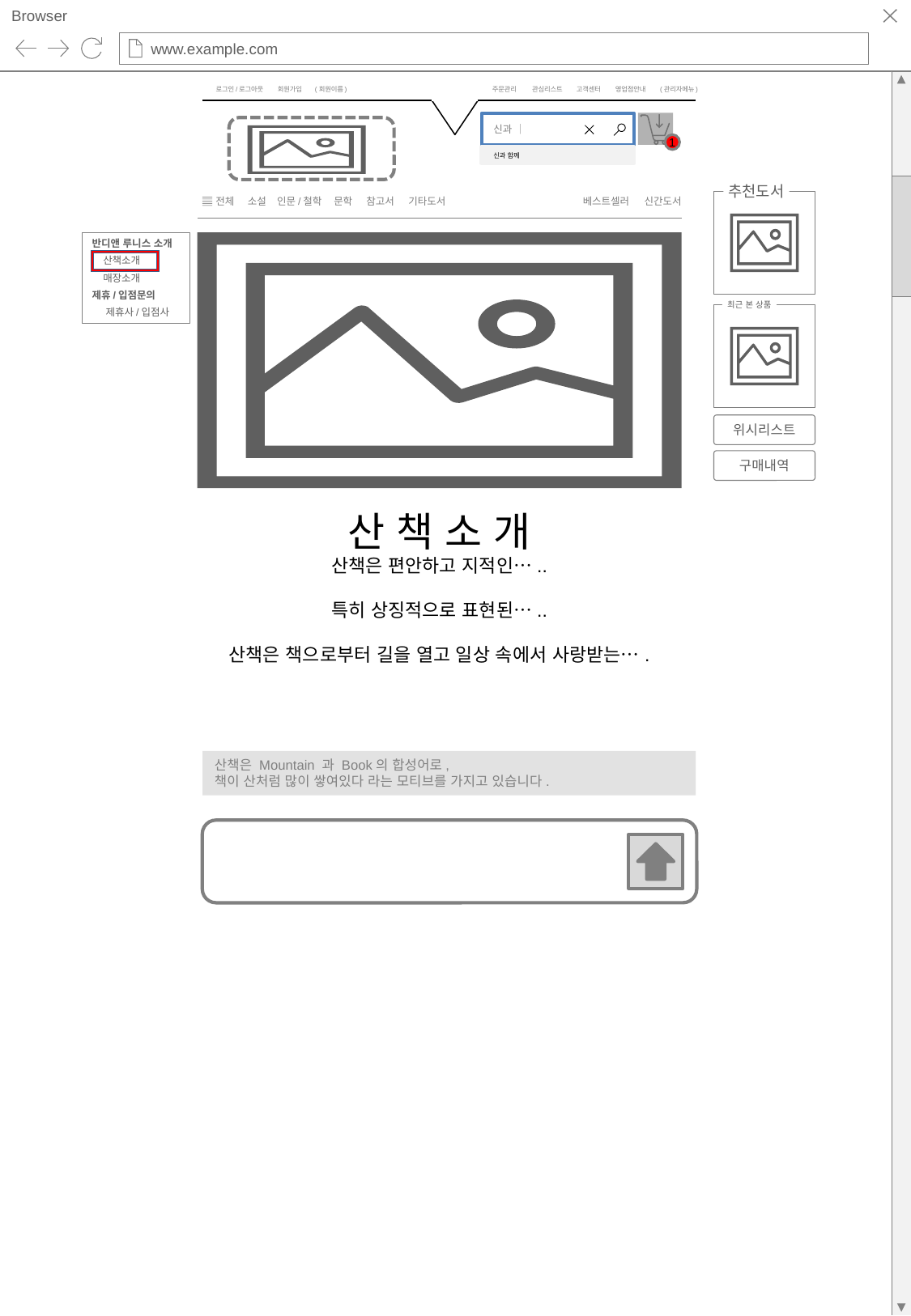

Browser

www.example.com

로그인/로그아웃
회원가입
(회원이름)
주문관리
관심리스트
고객센터
영업점안내
(관리자메뉴)

신과 │

1

신과 함께
추천도서

전체

소설
인문/철학
문학
참고서
기타도서
베스트셀러
신간도서

반디앤 루니스 소개
   산책소개
   매장소개
제휴/입점문의
    제휴사/입점사

최근 본 상품

위시리스트
구매내역
산 책 소 개
산책은 편안하고 지적인…..

특히 상징적으로 표현된…..

산책은 책으로부터 길을 열고 일상 속에서 사랑받는….

산책은 Mountain 과 Book의 합성어로,
책이 산처럼 많이 쌓여있다 라는 모티브를 가지고 있습니다.